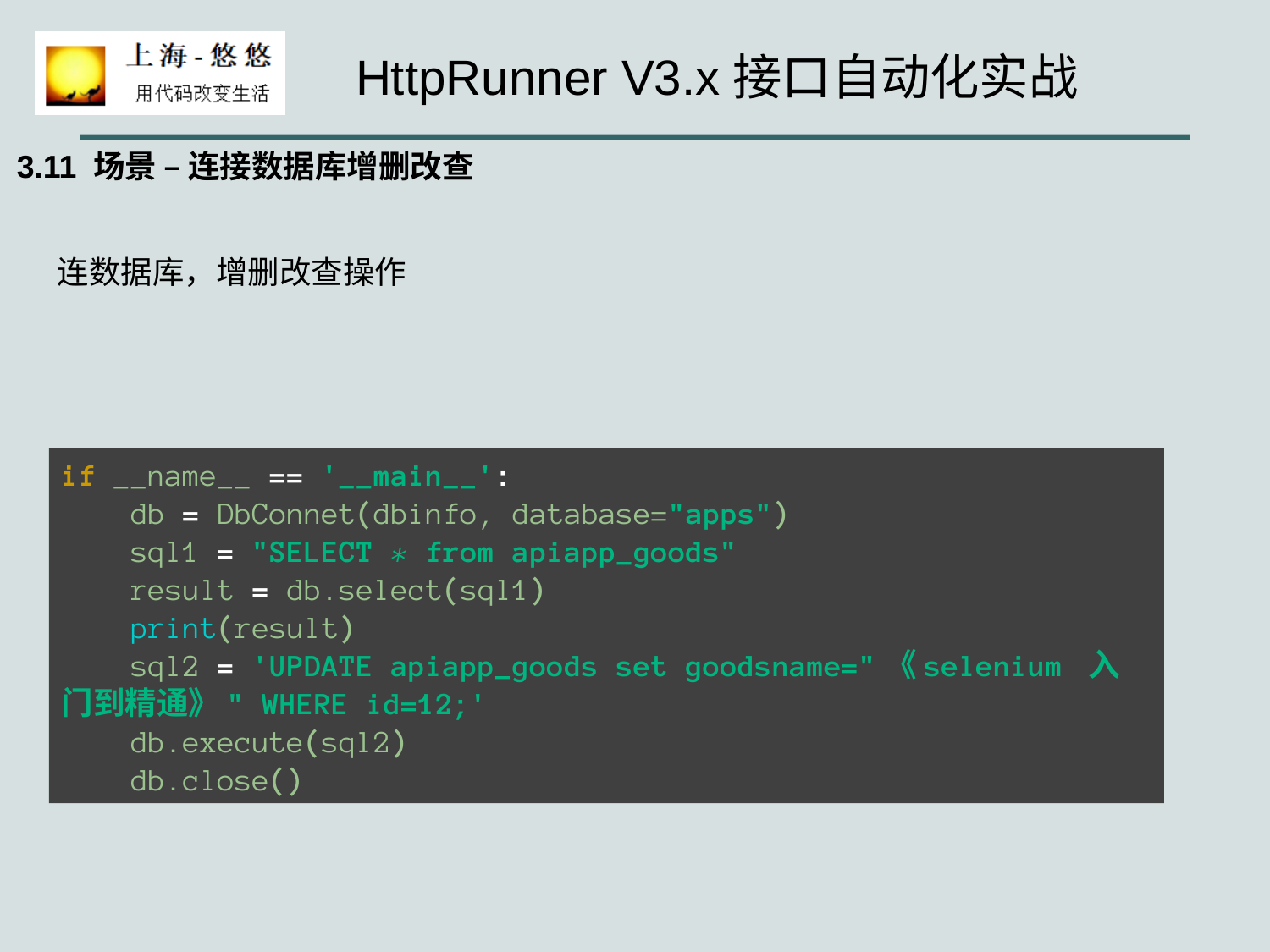

3.11 场景 – 连接数据库增删改查
连数据库，增删改查操作
if __name__ == '__main__':
    db = DbConnet(dbinfo, database="apps")
    sql1 = "SELECT * from apiapp_goods"
    result = db.select(sql1)
    print(result)
    sql2 = 'UPDATE apiapp_goods set goodsname="《selenium 入门到精通》" WHERE id=12;'
    db.execute(sql2)
    db.close()